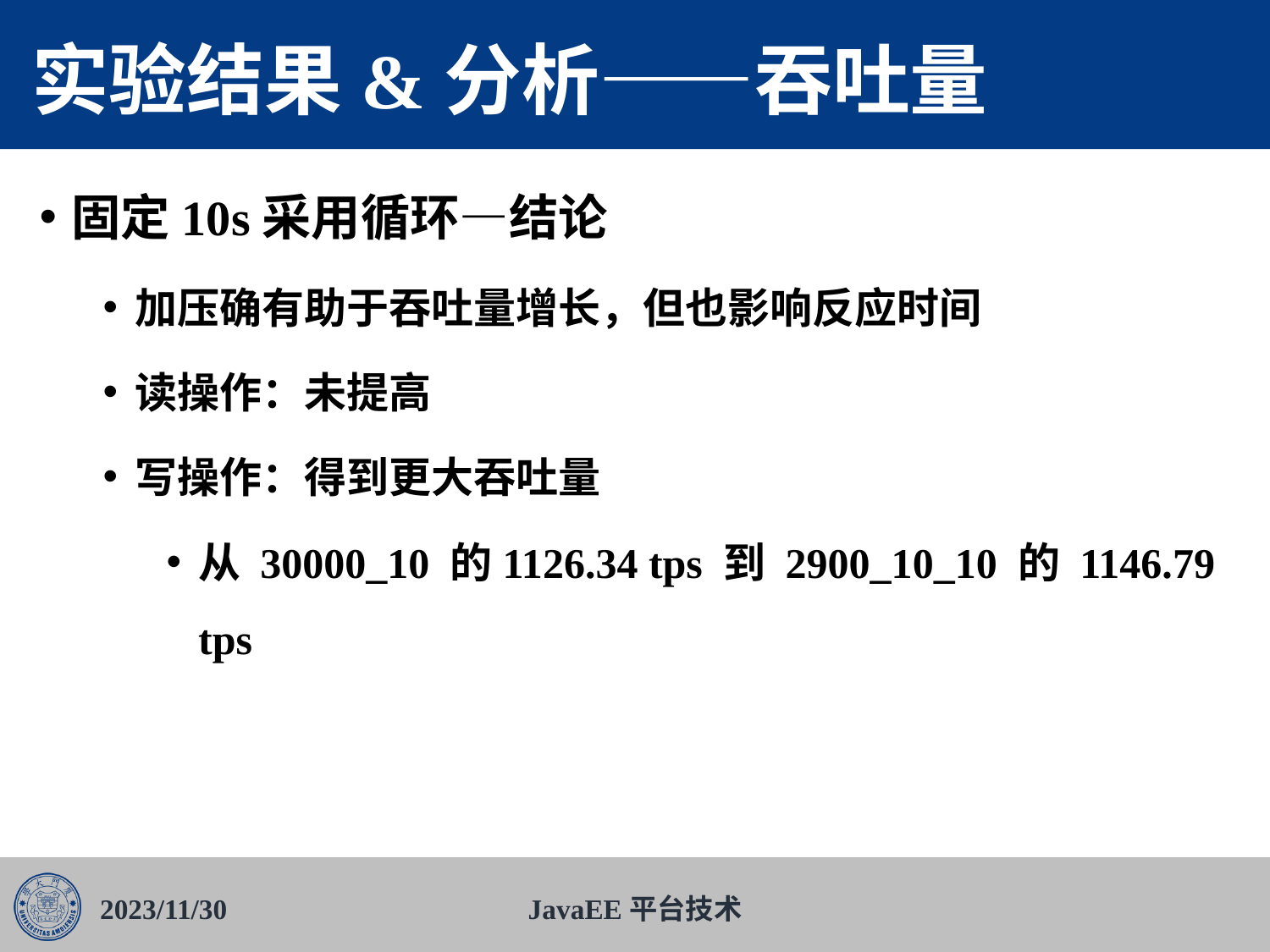

# 实验结果&分析——吞吐量
固定10s采用循环—结论
加压确有助于吞吐量增长，但也影响反应时间
读操作：未提高
写操作：得到更大吞吐量
从 30000_10 的1126.34 tps 到 2900_10_10 的 1146.79 tps

2023/11/30
JavaEE平台技术
16